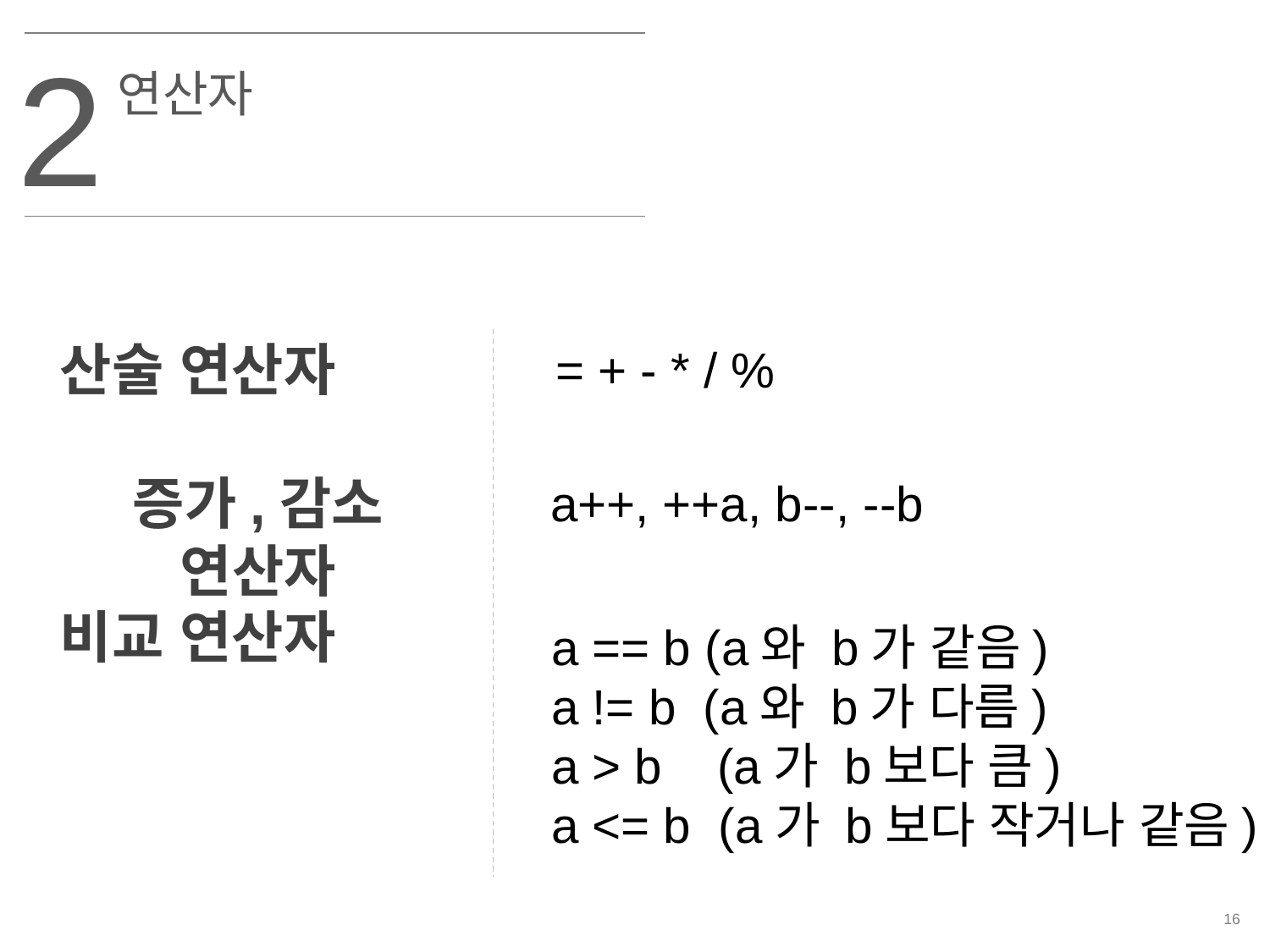

2
연산자
산술 연산자
= + - * / %
증가,감소 연산자
 a++, ++a, b--, --b
비교 연산자
 a == b (a와 b가 같음)
 a != b  (a와 b가 다름)
 a > b    (a가 b보다 큼)
 a <= b  (a가 b보다 작거나 같음)